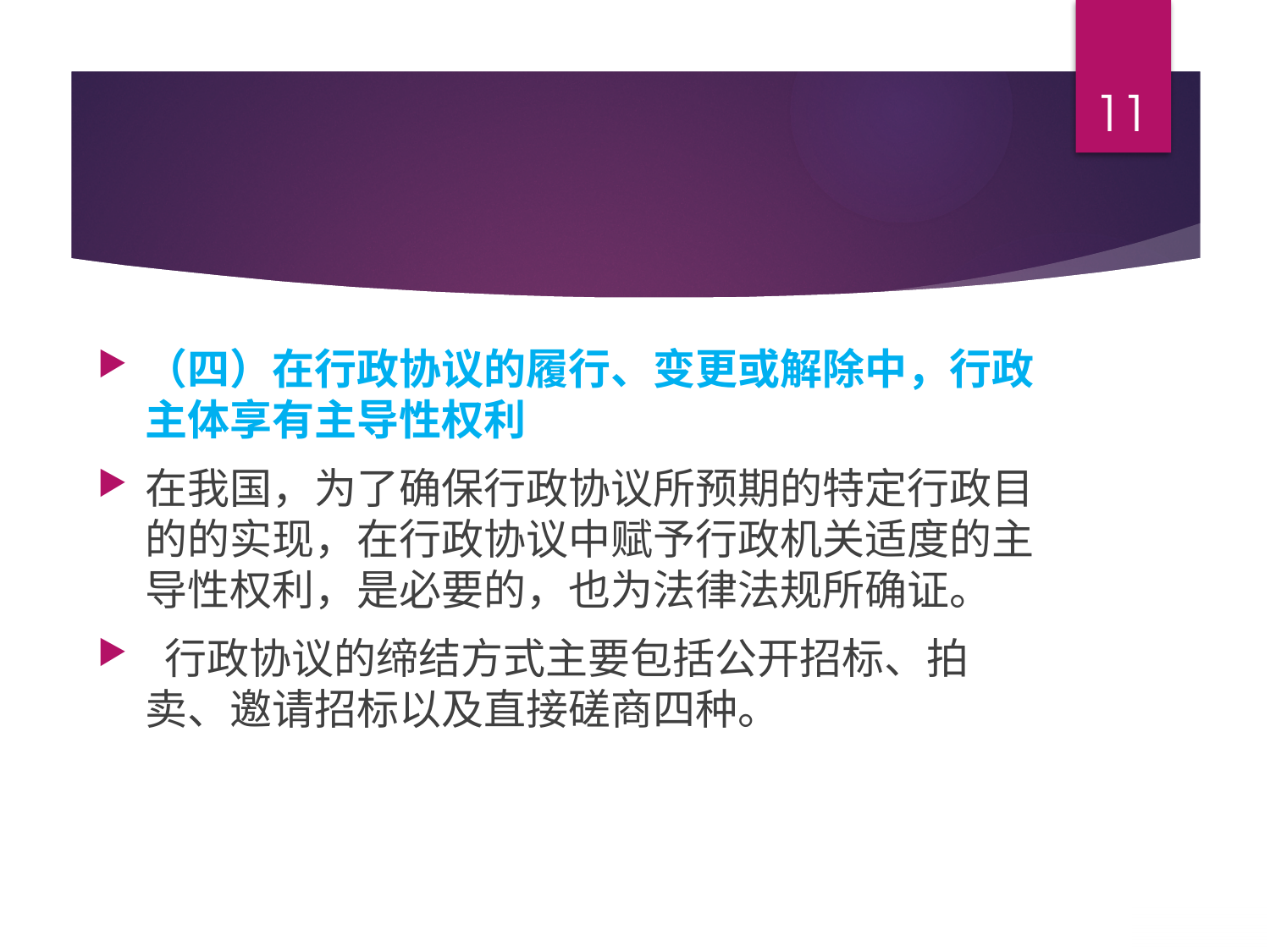

11
#
（四）在行政协议的履行、变更或解除中，行政主体享有主导性权利
在我国，为了确保行政协议所预期的特定行政目的的实现，在行政协议中赋予行政机关适度的主导性权利，是必要的，也为法律法规所确证。
 行政协议的缔结方式主要包括公开招标、拍卖、邀请招标以及直接磋商四种。